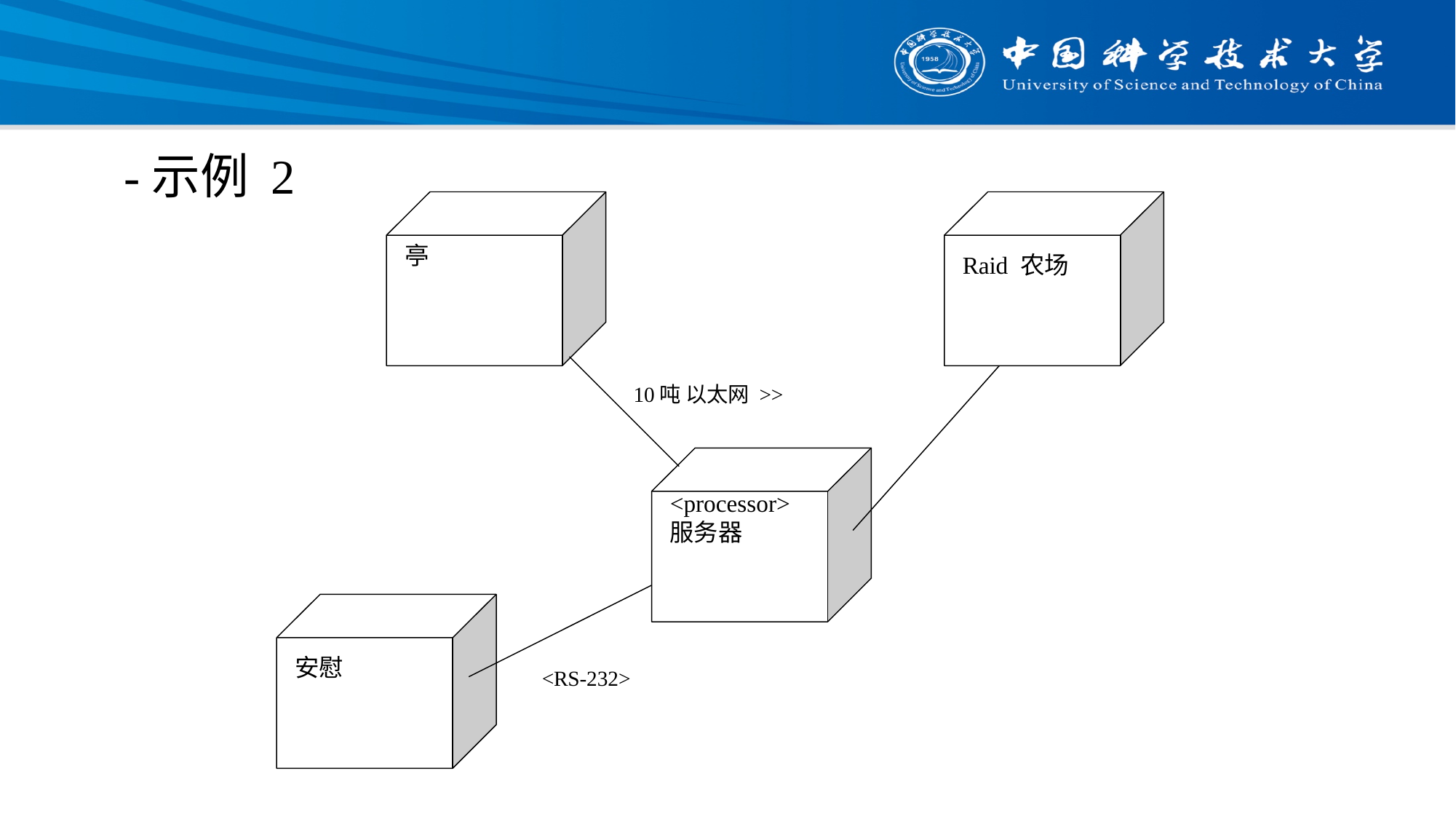

# -示例 2

亭
Raid 农场

10吨 以太网 >>

<processor> 服务器

安慰
<RS-232>